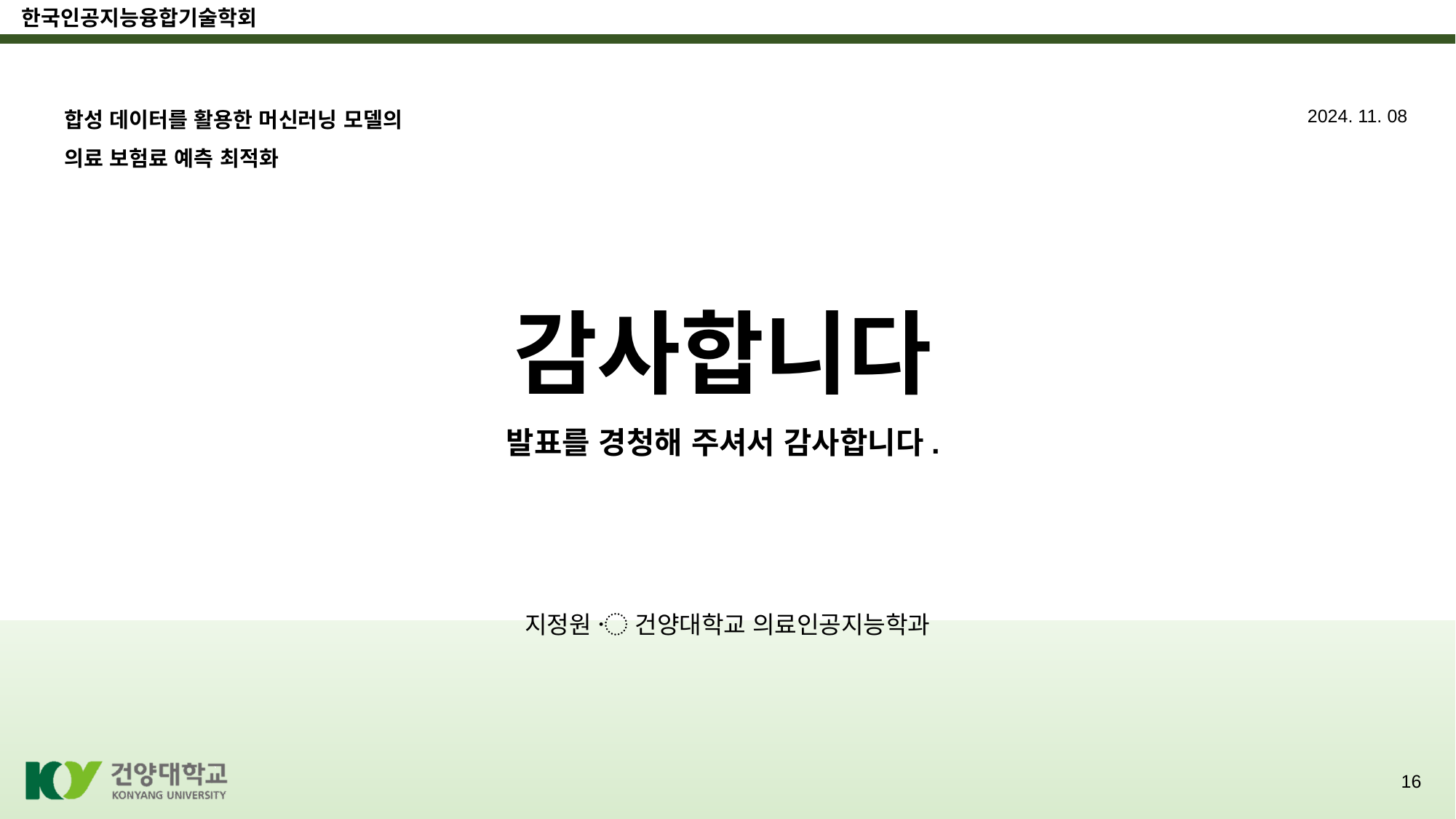

합성 데이터를 활용한 머신러닝 모델의
의료 보험료 예측 최적화
2024. 11. 08
# 감사합니다 발표를 경청해 주셔서 감사합니다.
지정원 〮 건양대학교 의료인공지능학과
16